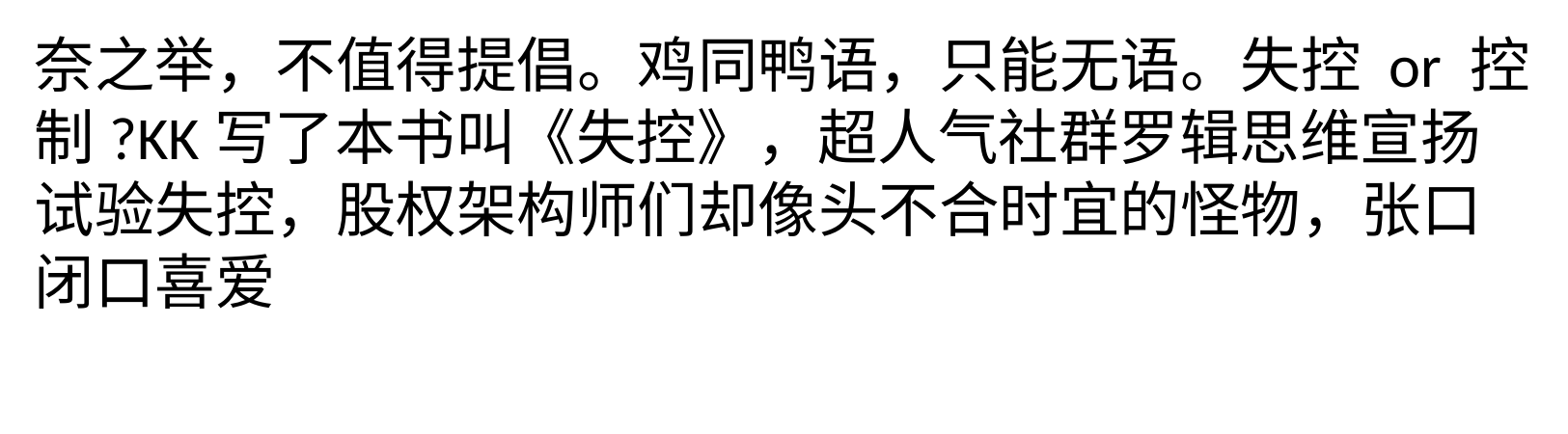

奈之举，不值得提倡。鸡同鸭语，只能无语。失控 or 控制?KK写了本书叫《失控》，超人气社群罗辑思维宣扬试验失控，股权架构师们却像头不合时宜的怪物，张口闭口喜爱